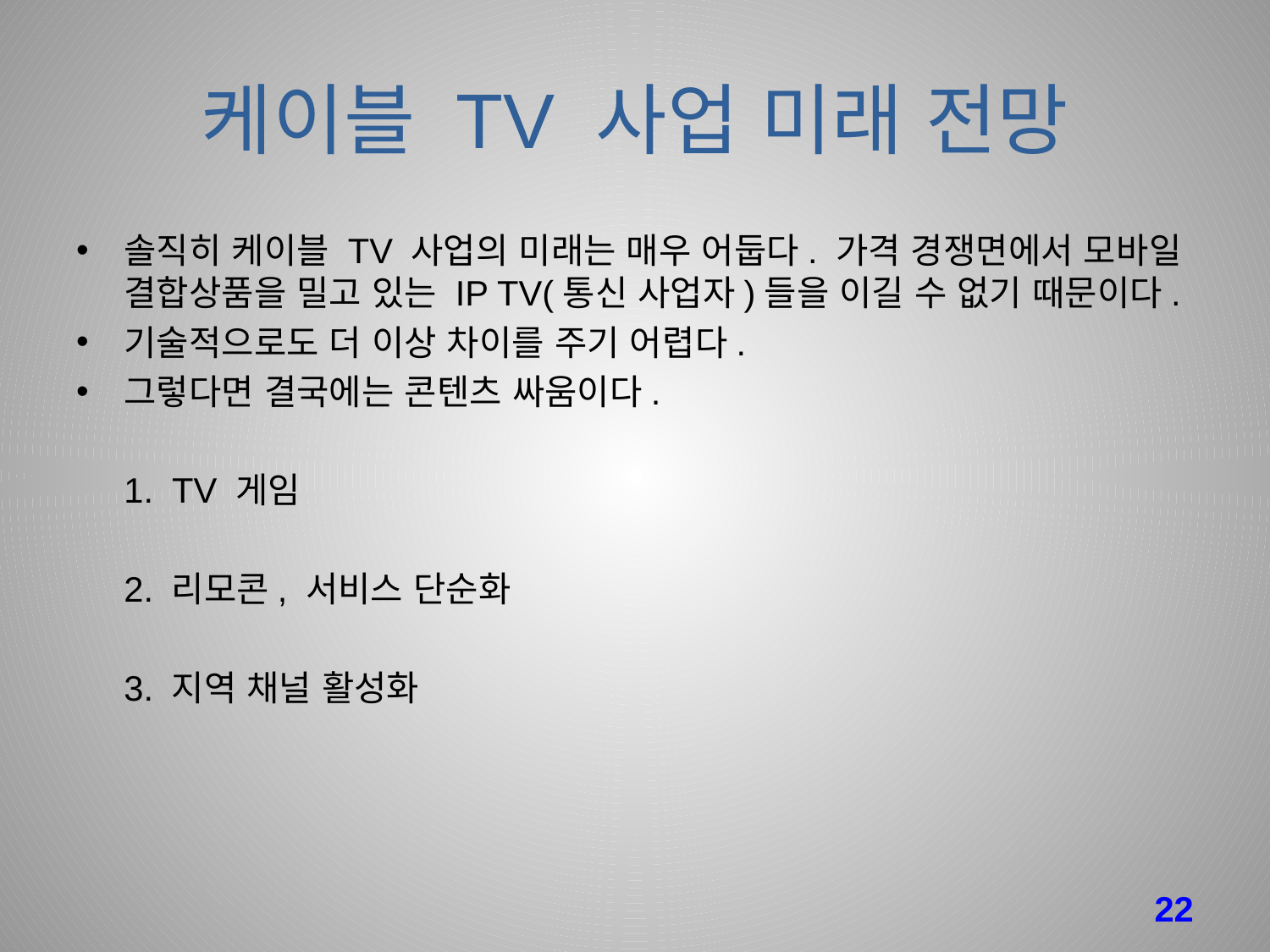

# 케이블 TV 사업 미래 전망
솔직히 케이블 TV 사업의 미래는 매우 어둡다. 가격 경쟁면에서 모바일 결합상품을 밀고 있는 IP TV(통신 사업자)들을 이길 수 없기 때문이다.
기술적으로도 더 이상 차이를 주기 어렵다.
그렇다면 결국에는 콘텐츠 싸움이다.

	1.  TV 게임

	2. 리모콘, 서비스 단순화

	3. 지역 채널 활성화
22